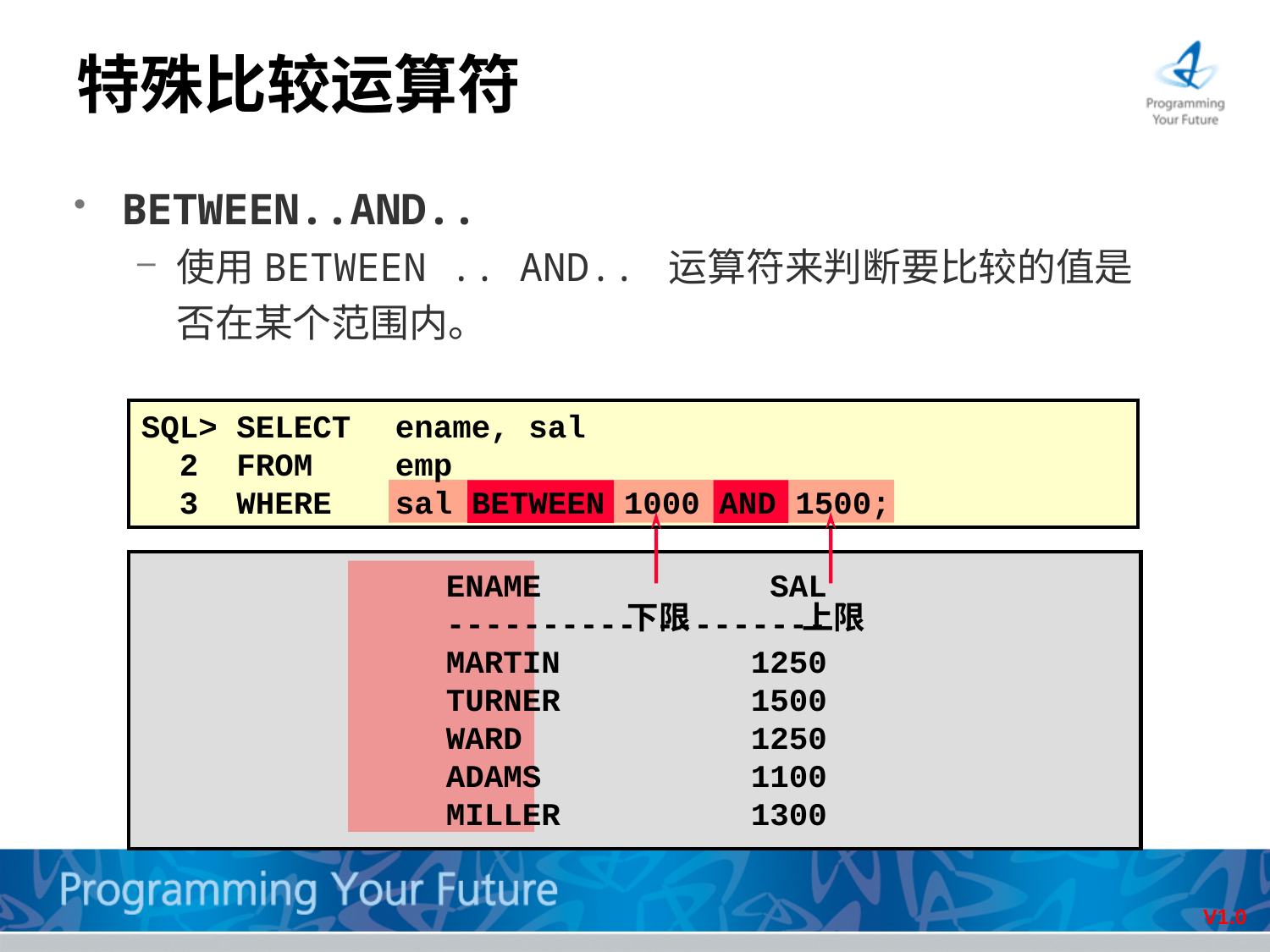

# 特殊比较运算符
BETWEEN..AND..
使用BETWEEN .. AND.. 运算符来判断要比较的值是否在某个范围内。

SQL> SELECT	ename, sal
  2  FROM 	emp
  3  WHERE	sal BETWEEN 1000 AND 1500;

下限

上限
ENAME            SAL
---------- ---------
MARTIN          1250
TURNER          1500
WARD            1250
ADAMS           1100
MILLER          1300